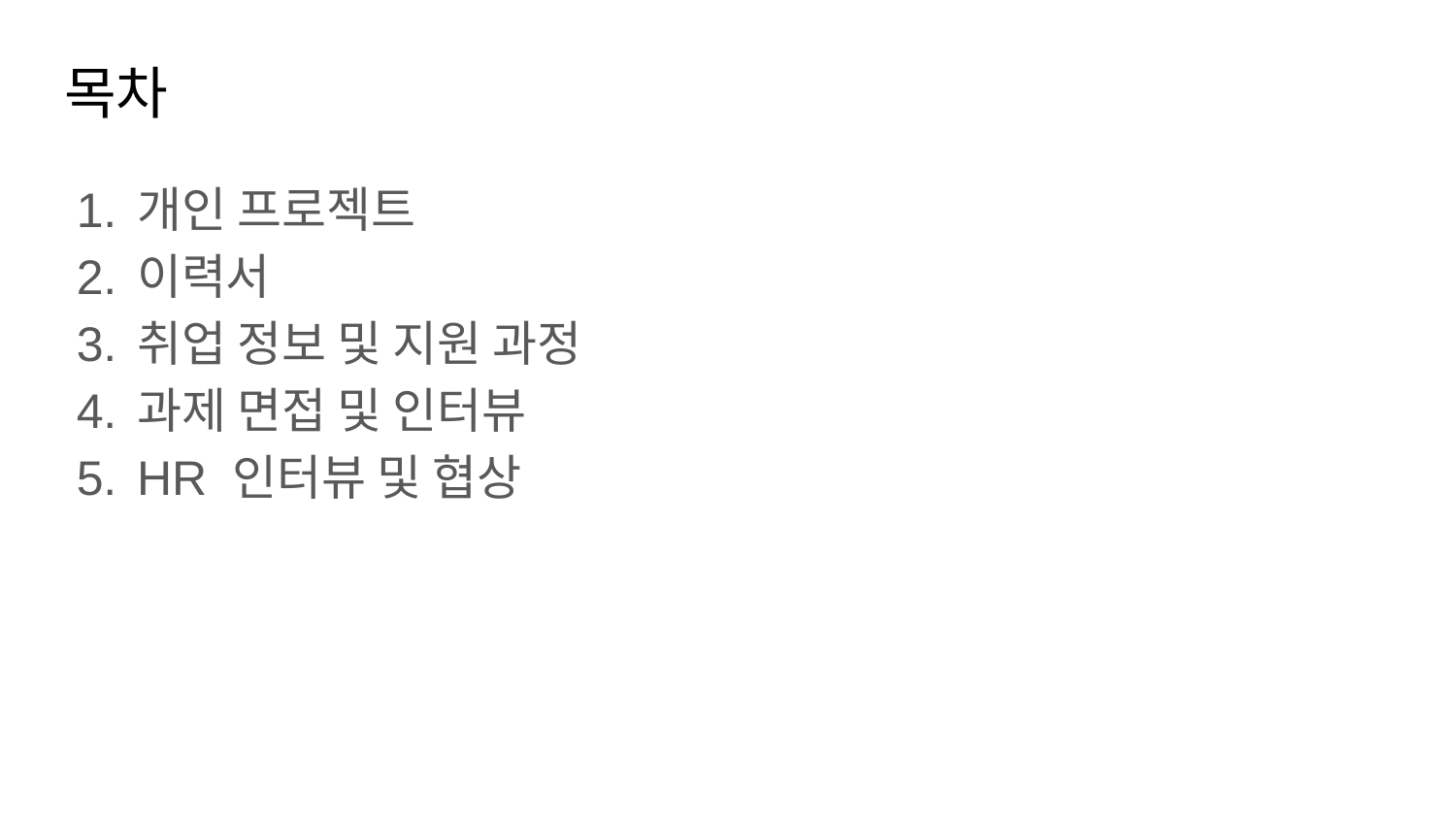

# 목차
개인 프로젝트
이력서
취업 정보 및 지원 과정
과제 면접 및 인터뷰
HR 인터뷰 및 협상